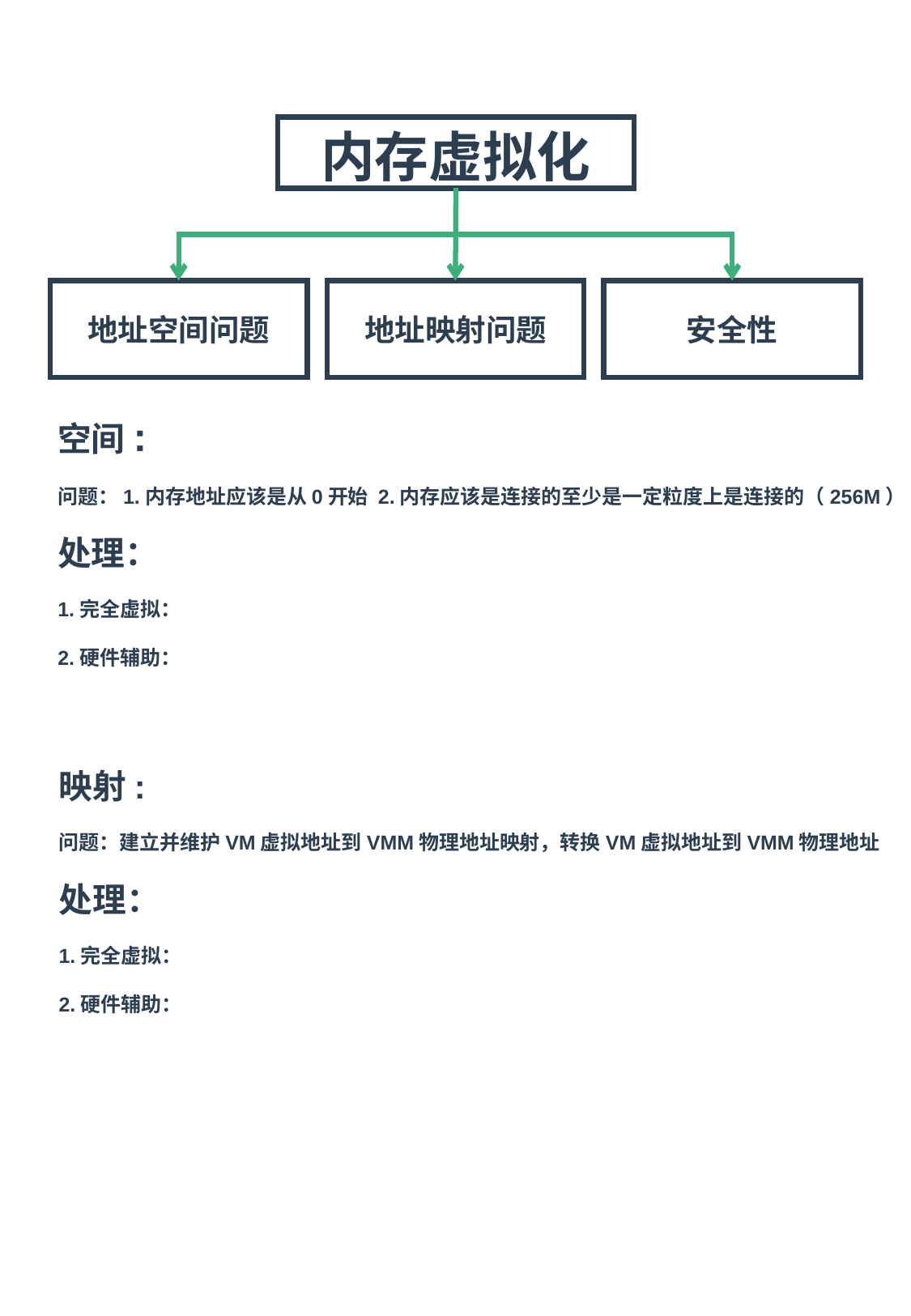

内存虚拟化
地址空间问题
地址映射问题
安全性
空间:

问题：1.内存地址应该是从0开始 2.内存应该是连接的至少是一定粒度上是连接的（256M）

处理：

1.完全虚拟：

2.硬件辅助：
映射:

问题：建立并维护VM虚拟地址到VMM物理地址映射，转换VM虚拟地址到VMM物理地址

处理：

1.完全虚拟：

2.硬件辅助：